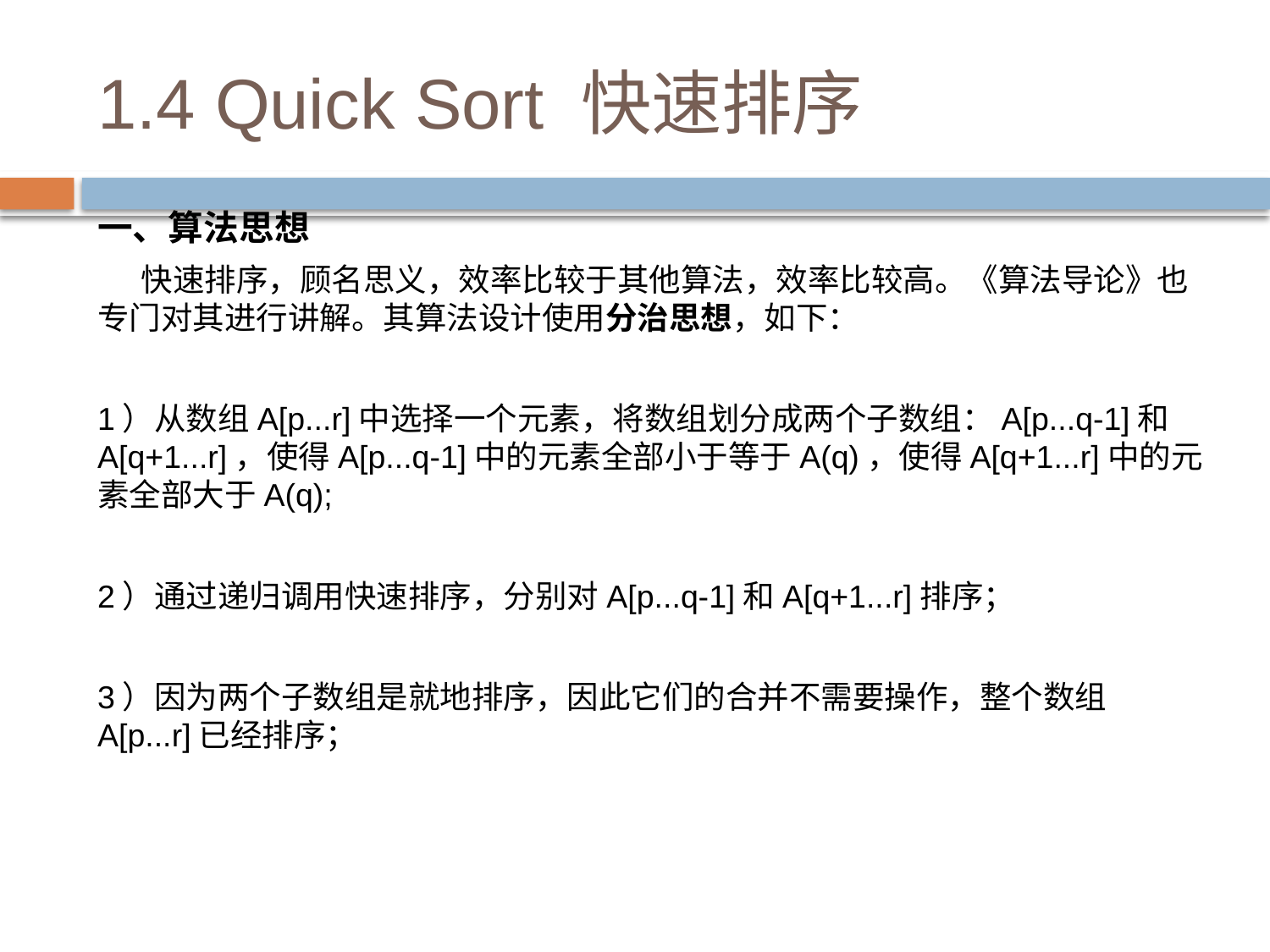

# 1.4 Quick Sort 快速排序
一、算法思想
     快速排序，顾名思义，效率比较于其他算法，效率比较高。《算法导论》也专门对其进行讲解。其算法设计使用分治思想，如下：

1）从数组A[p...r]中选择一个元素，将数组划分成两个子数组：A[p...q-1]和A[q+1...r]，使得A[p...q-1]中的元素全部小于等于A(q)，使得A[q+1...r]中的元素全部大于A(q);

2）通过递归调用快速排序，分别对A[p...q-1]和A[q+1...r]排序；

3）因为两个子数组是就地排序，因此它们的合并不需要操作，整个数组A[p...r]已经排序；